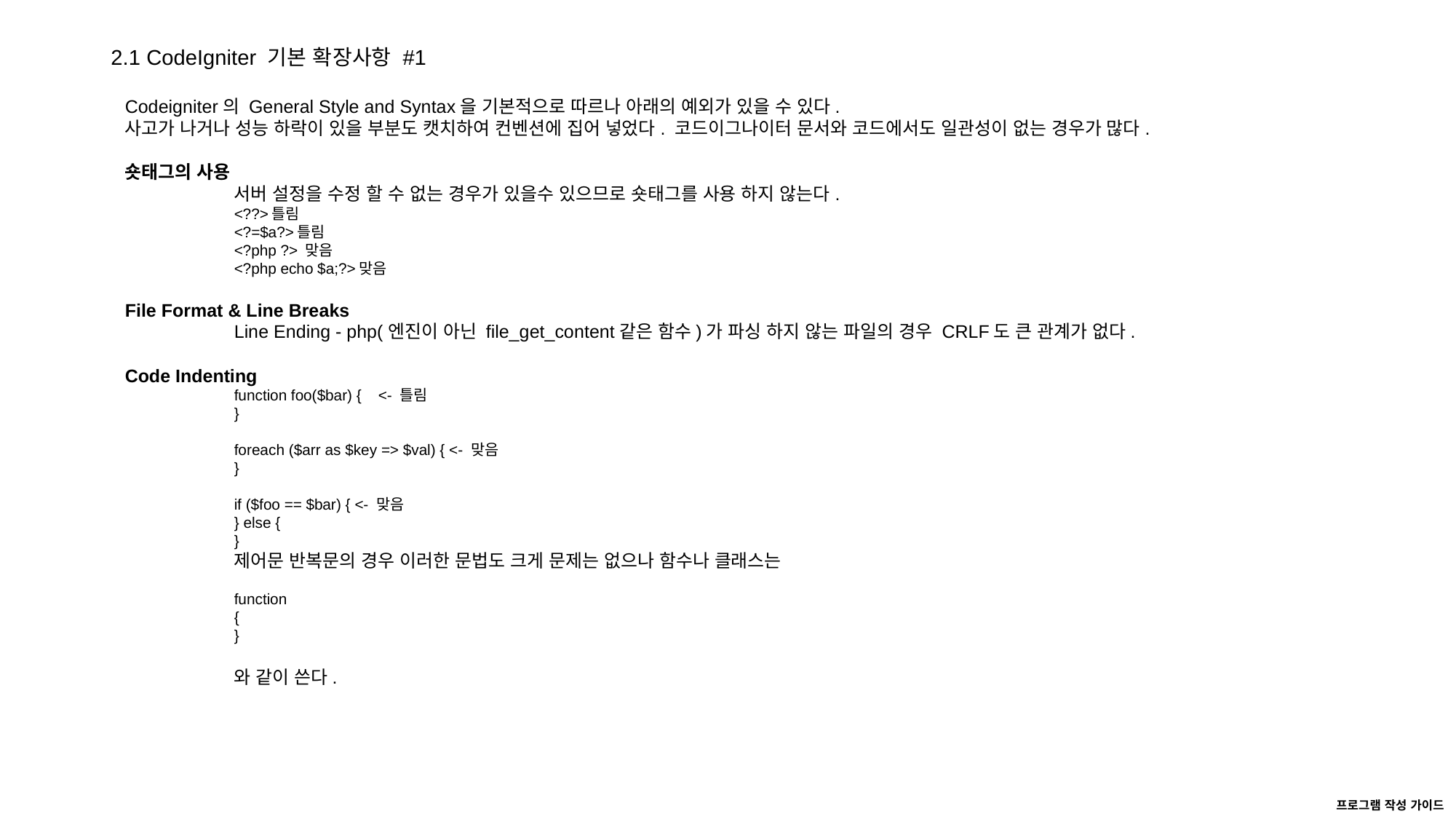

# 2.1 CodeIgniter 기본 확장사항 #1
Codeigniter의 General Style and Syntax을 기본적으로 따르나 아래의 예외가 있을 수 있다.
사고가 나거나 성능 하락이 있을 부분도 캣치하여 컨벤션에 집어 넣었다. 코드이그나이터 문서와 코드에서도 일관성이 없는 경우가 많다.

숏태그의 사용
	서버 설정을 수정 할 수 없는 경우가 있을수 있으므로 숏태그를 사용 하지 않는다.
	<??>틀림
	<?=$a?>틀림
	<?php ?> 맞음
	<?php echo $a;?>맞음

File Format & Line Breaks
	Line Ending - php(엔진이 아닌 file_get_content같은 함수)가 파싱 하지 않는 파일의 경우 CRLF도 큰 관계가 없다.

Code Indenting
	function foo($bar) {    <- 틀림
}

foreach ($arr as $key => $val) { <- 맞음
}

if ($foo == $bar) { <- 맞음
} else {
}
제어문 반복문의 경우 이러한 문법도 크게 문제는 없으나 함수나 클래스는

function
{
}

와 같이 쓴다.